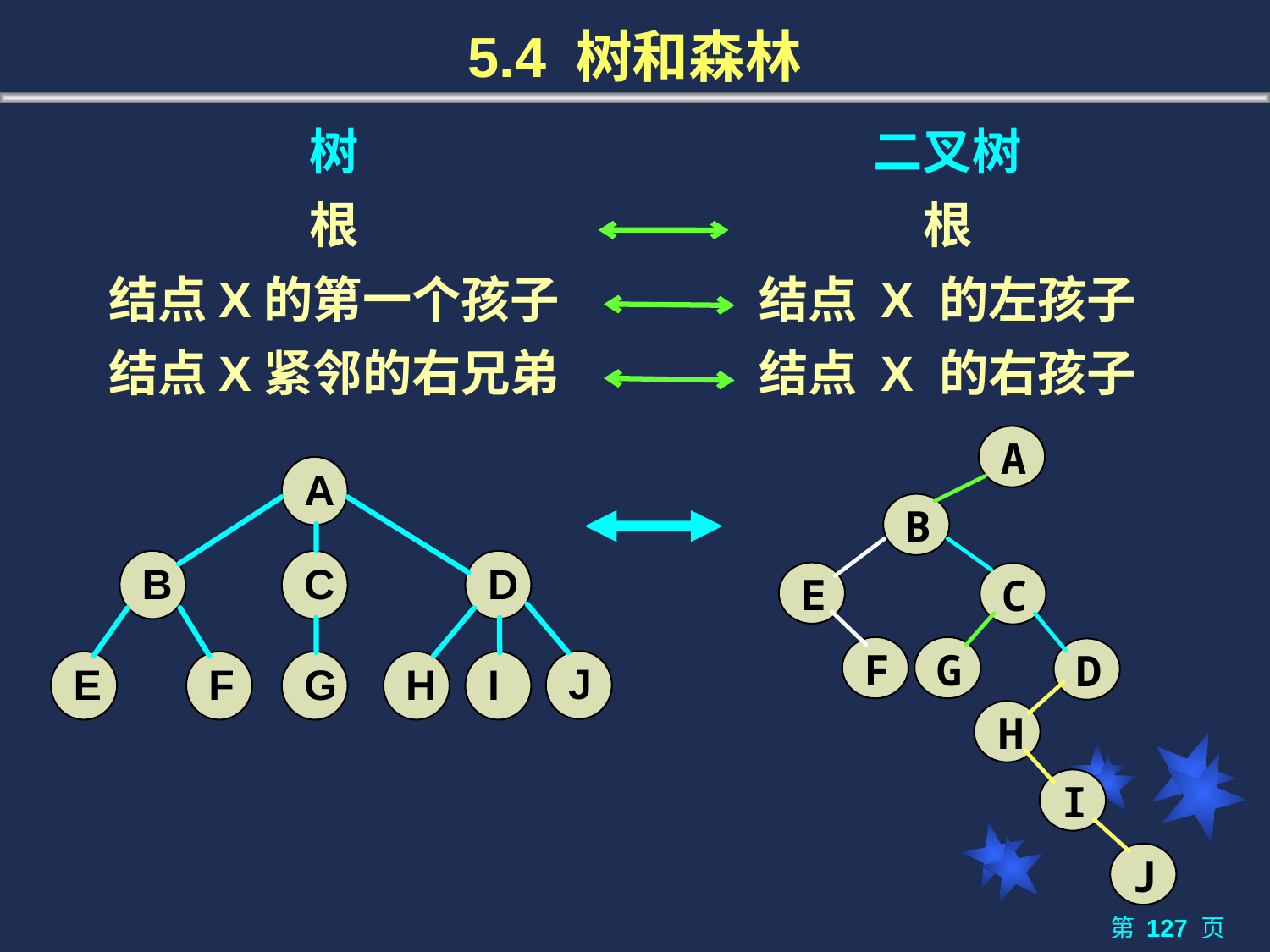

# 5.4 树和森林
树
根
结点X的第一个孩子
结点X紧邻的右兄弟
二叉树
根
结点 X 的左孩子
结点 X 的右孩子

A

A

B

C

D

J

E

F

G

H

I

B

E

C

F

G

D

H

I

J
第 127 页